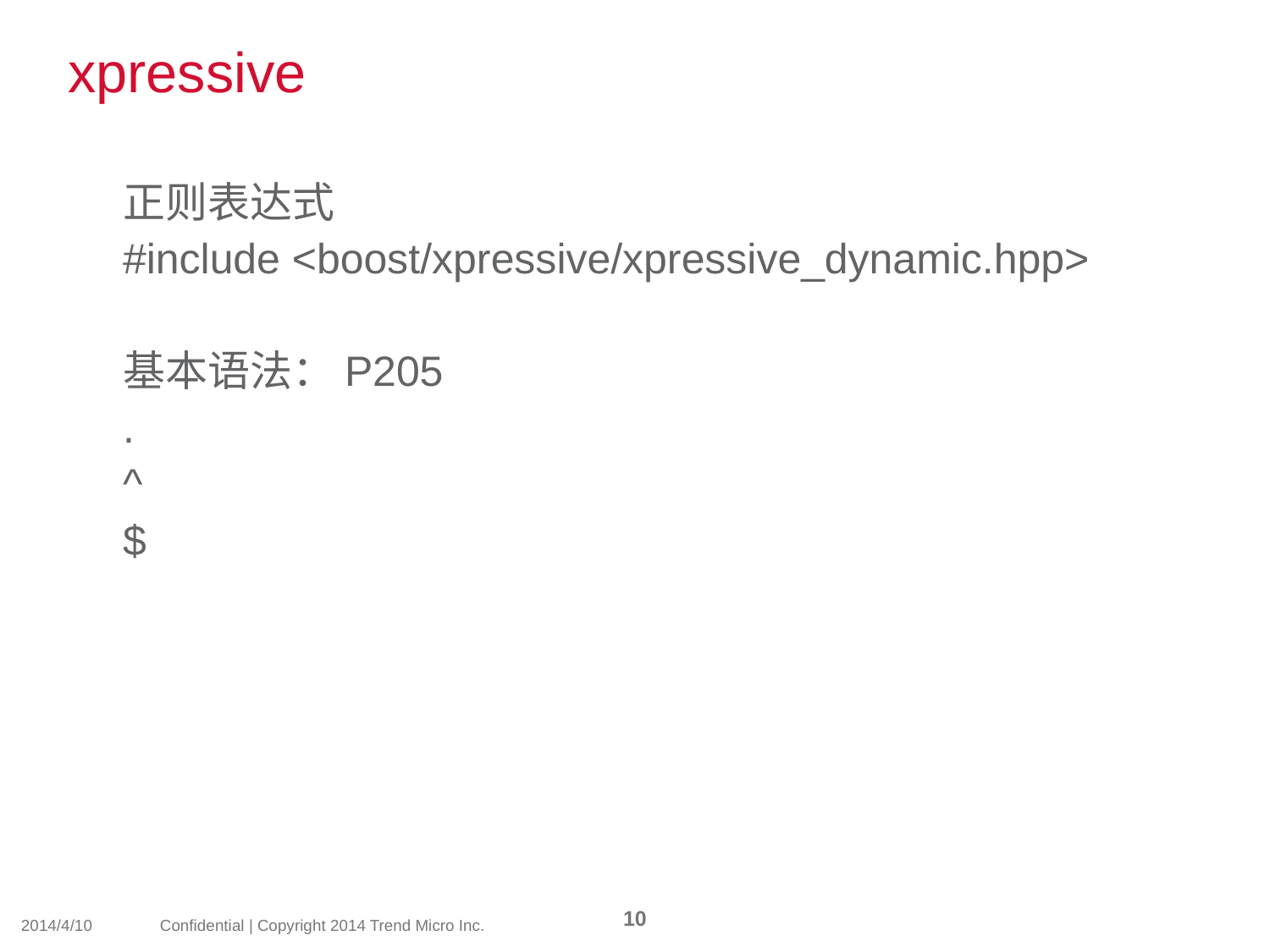

# xpressive
正则表达式
#include <boost/xpressive/xpressive_dynamic.hpp>

基本语法：P205
.
^
$
10
2014/4/10
Confidential | Copyright 2014 Trend Micro Inc.